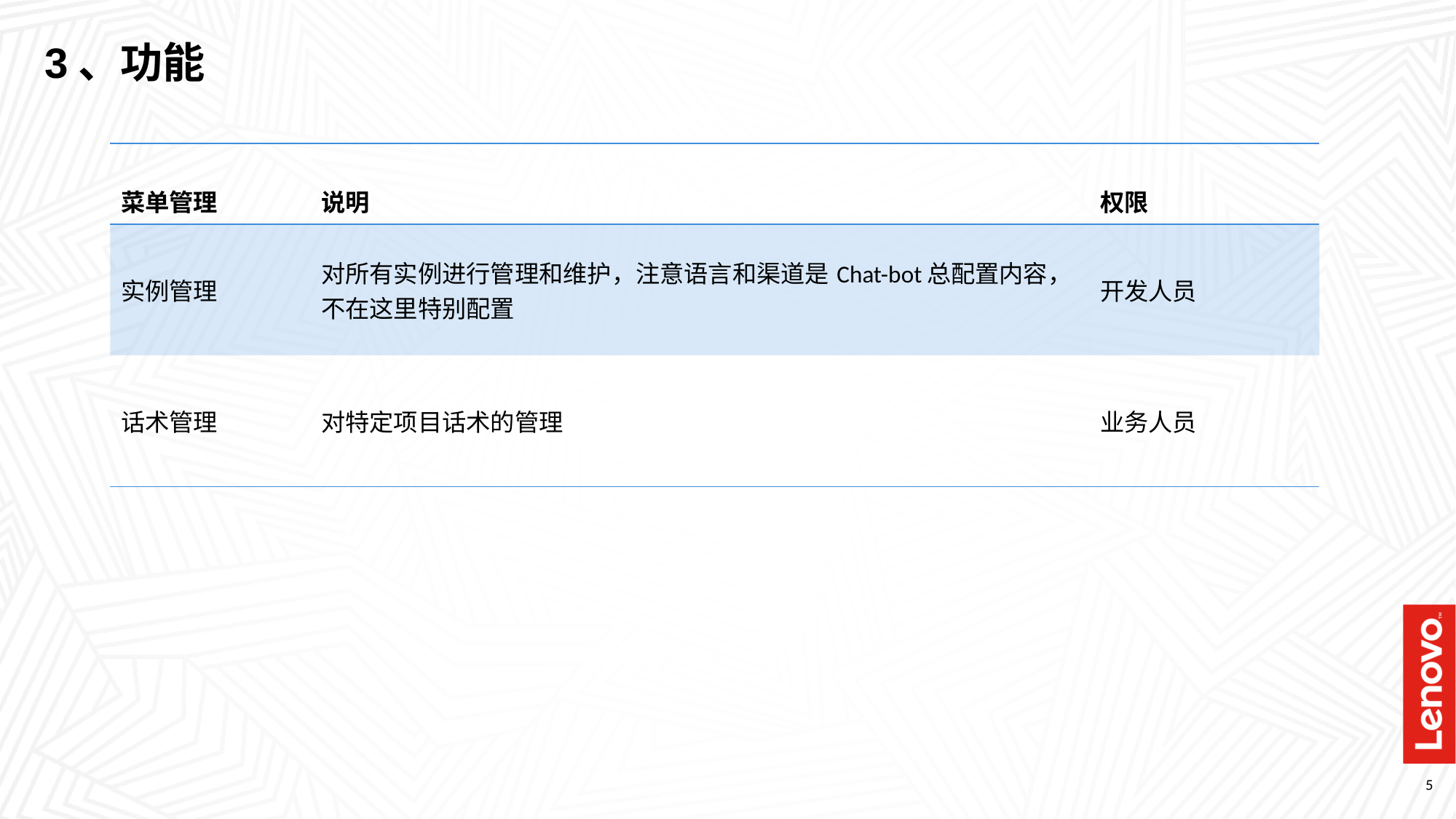

3、功能
| 菜单管理 | 说明 | 权限 |
| --- | --- | --- |
| 实例管理 | 对所有实例进行管理和维护，注意语言和渠道是Chat-bot总配置内容，不在这里特别配置 | 开发人员 |
| 话术管理 | 对特定项目话术的管理 | 业务人员 |